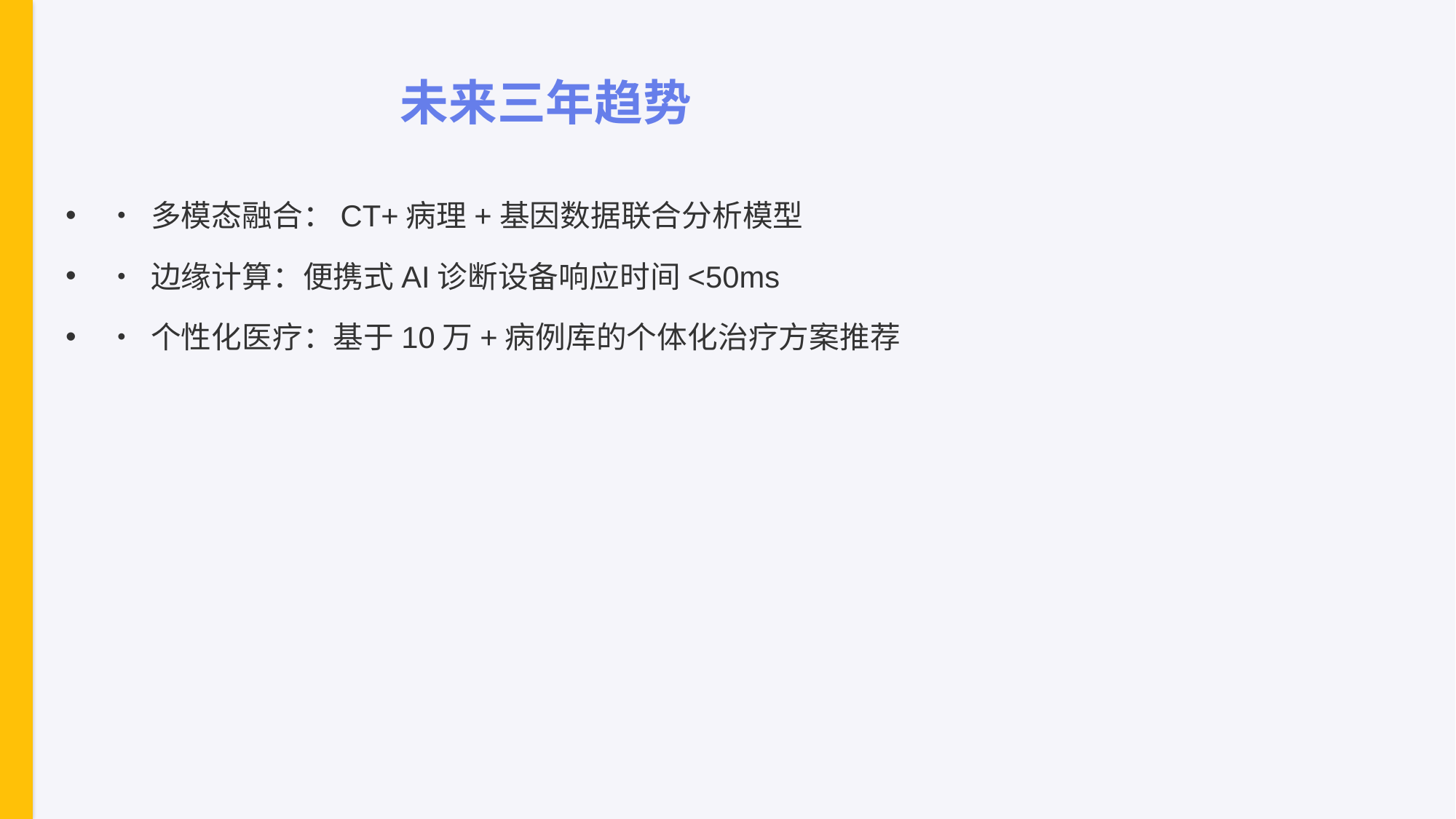

# 未来三年趋势
• 多模态融合：CT+病理+基因数据联合分析模型
• 边缘计算：便携式AI诊断设备响应时间<50ms
• 个性化医疗：基于10万+病例库的个体化治疗方案推荐